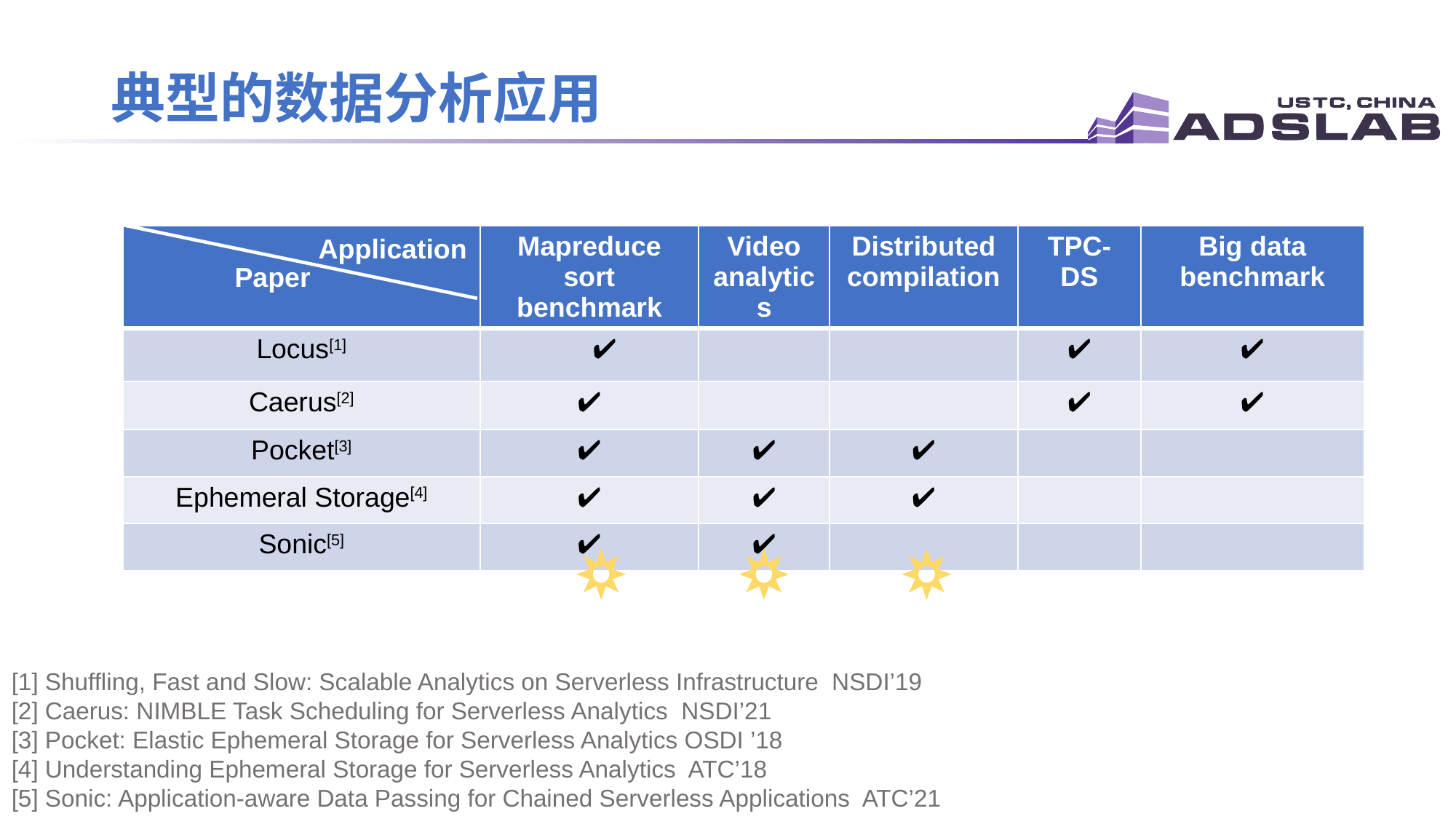

# 典型的数据分析应用

|  | Mapreduce sort benchmark | Video analytics | Distributed compilation | TPC-DS | Big data benchmark |
| --- | --- | --- | --- | --- | --- |
| Locus[1] | ✔️ |  |  | ✔ | ✔ |
| Caerus[2] | ✔ |  |  | ✔ | ✔ |
| Pocket[3] | ✔ | ✔ | ✔ |  |  |
| Ephemeral Storage[4] | ✔ | ✔ | ✔ |  |  |
| Sonic[5] | ✔ | ✔ |  |  |  |
Application
Paper

[1] Shuffling, Fast and Slow: Scalable Analytics on Serverless Infrastructure  NSDI’19
[2] Caerus: NIMBLE Task Scheduling for Serverless Analytics  NSDI’21
[3] Pocket: Elastic Ephemeral Storage for Serverless Analytics OSDI ’18
[4] Understanding Ephemeral Storage for Serverless Analytics  ATC’18
[5] Sonic: Application-aware Data Passing for Chained Serverless Applications  ATC’21